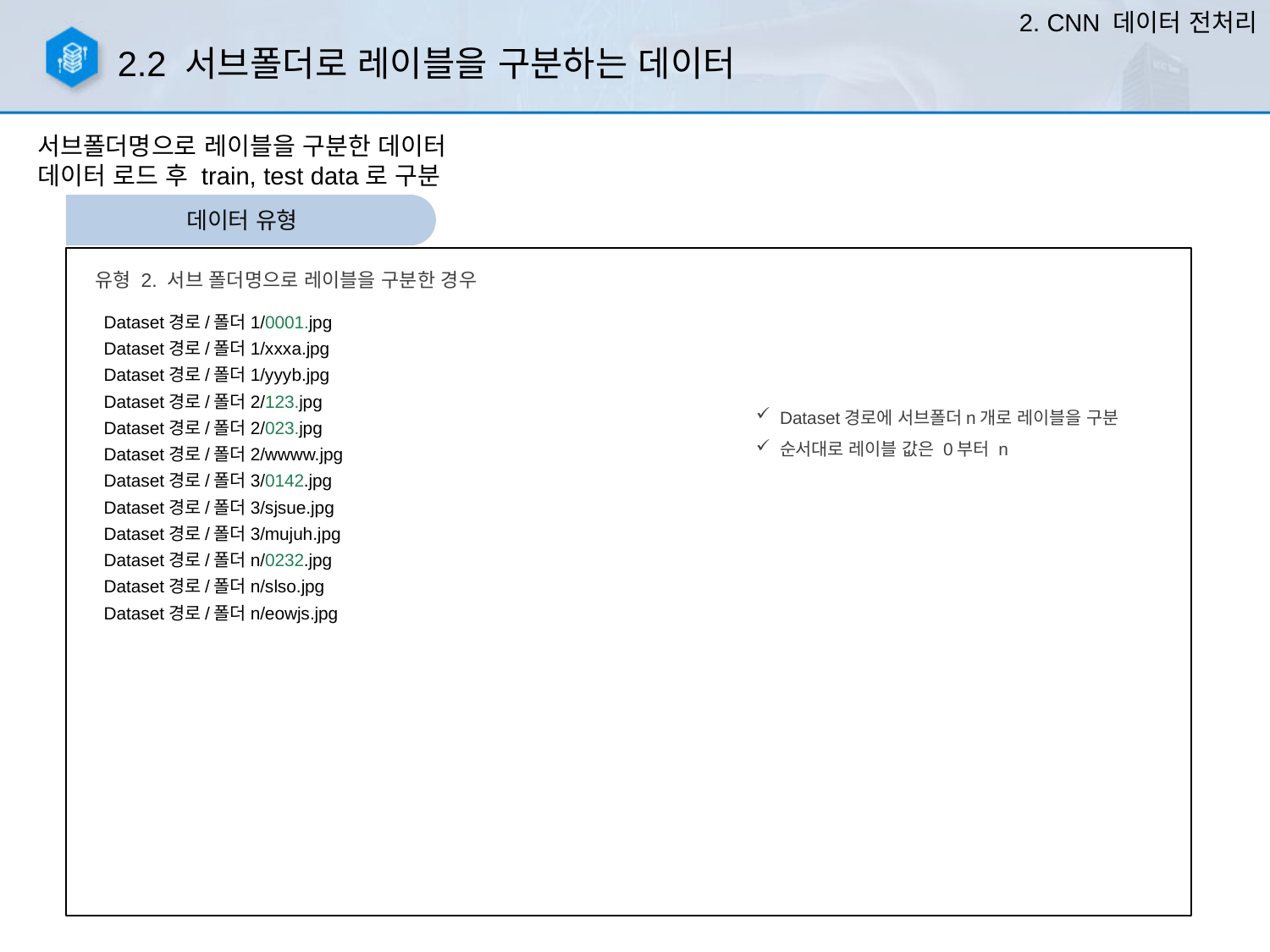

2. CNN 데이터 전처리
2.2 서브폴더로 레이블을 구분하는 데이터
서브폴더명으로 레이블을 구분한 데이터
데이터 로드 후 train, test data로 구분

데이터 유형

유형 2. 서브 폴더명으로 레이블을 구분한 경우
Dataset경로/폴더1/0001.jpg
Dataset경로/폴더1/xxxa.jpg
Dataset경로/폴더1/yyyb.jpg
Dataset경로/폴더2/123.jpg
Dataset경로/폴더2/023.jpg
Dataset경로/폴더2/wwww.jpg
Dataset경로/폴더3/0142.jpg
Dataset경로/폴더3/sjsue.jpg
Dataset경로/폴더3/mujuh.jpg
Dataset경로/폴더n/0232.jpg
Dataset경로/폴더n/slso.jpg
Dataset경로/폴더n/eowjs.jpg
Dataset경로에 서브폴더n개로 레이블을 구분
순서대로 레이블 값은 0부터 n